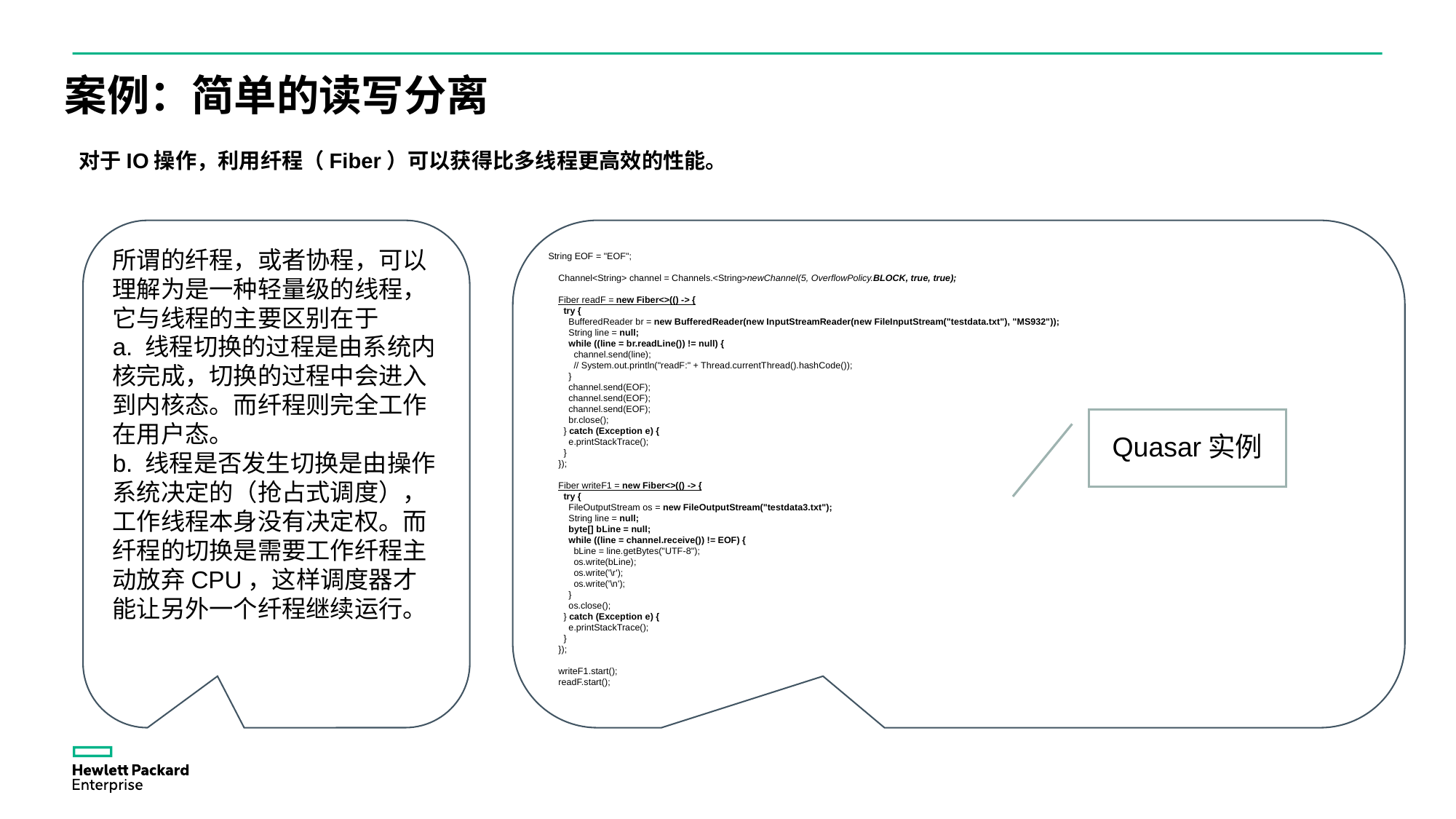

案例：简单的读写分离
对于IO操作，利用纤程（Fiber）可以获得比多线程更高效的性能。
所谓的纤程，或者协程，可以理解为是一种轻量级的线程，它与线程的主要区别在于
a. 线程切换的过程是由系统内核完成，切换的过程中会进入到内核态。而纤程则完全工作在用户态。
b. 线程是否发生切换是由操作系统决定的（抢占式调度），工作线程本身没有决定权。而纤程的切换是需要工作纤程主动放弃CPU，这样调度器才能让另外一个纤程继续运行。

String EOF = "EOF";

    Channel<String> channel = Channels.<String>newChannel(5, OverflowPolicy.BLOCK, true, true);

    Fiber readF = new Fiber<>(() -> {
      try {
        BufferedReader br = new BufferedReader(new InputStreamReader(new FileInputStream("testdata.txt"), "MS932"));
        String line = null;
        while ((line = br.readLine()) != null) {
          channel.send(line);
          // System.out.println("readF:" + Thread.currentThread().hashCode());
        }
        channel.send(EOF);
        channel.send(EOF);
        channel.send(EOF);
        br.close();
      } catch (Exception e) {
        e.printStackTrace();
      }
    });

    Fiber writeF1 = new Fiber<>(() -> {
      try {
        FileOutputStream os = new FileOutputStream("testdata3.txt");
        String line = null;
        byte[] bLine = null;
        while ((line = channel.receive()) != EOF) {
          bLine = line.getBytes("UTF-8");
          os.write(bLine);
          os.write('\r');
          os.write('\n');
        }
        os.close();
      } catch (Exception e) {
        e.printStackTrace();
      }
    });

    writeF1.start();
    readF.start();

Quasar实例